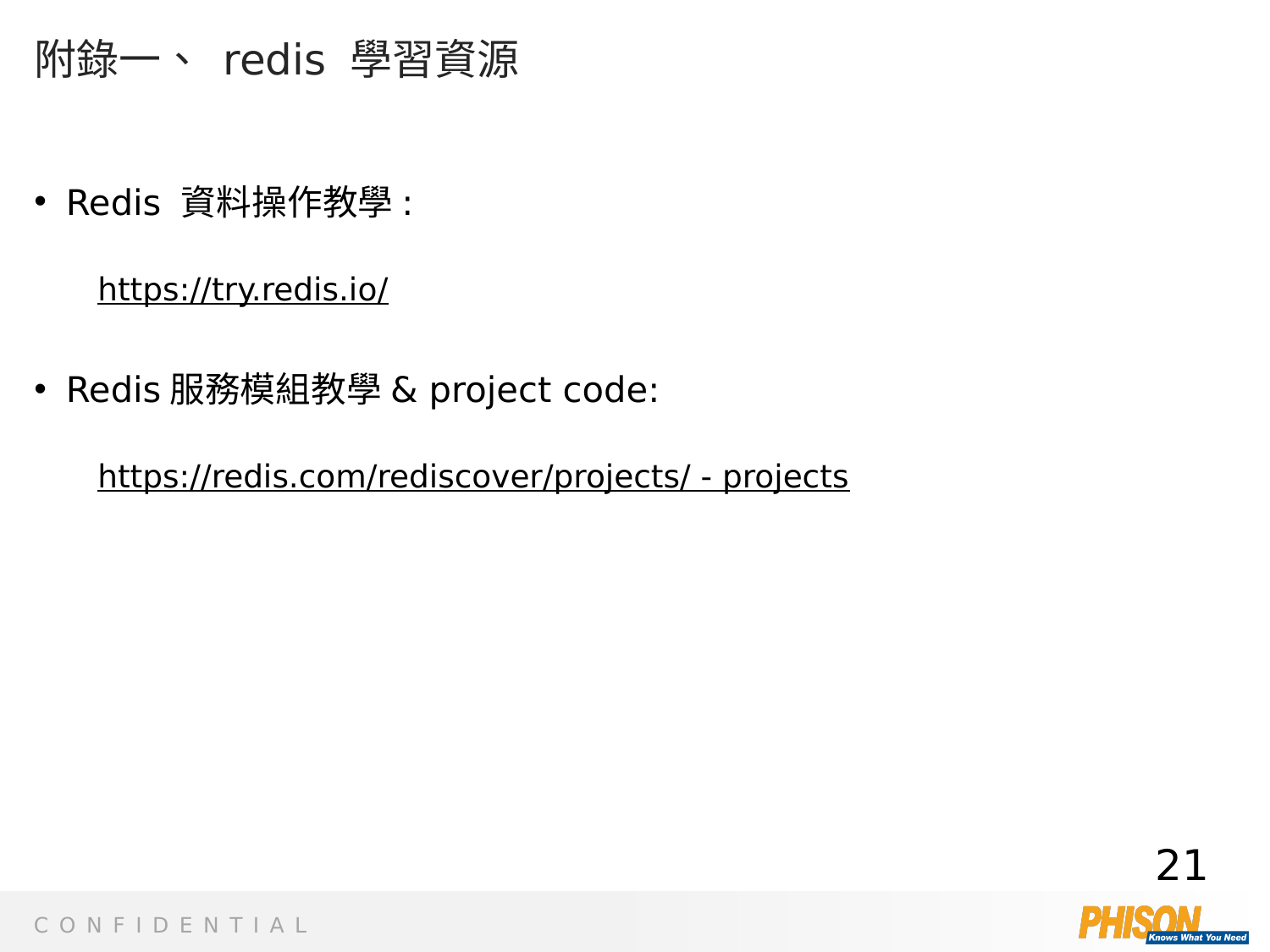

# 附錄一、 redis 學習資源
Redis 資料操作教學:
https://try.redis.io/
Redis服務模組教學& project code:
https://redis.com/rediscover/projects/ - projects

21